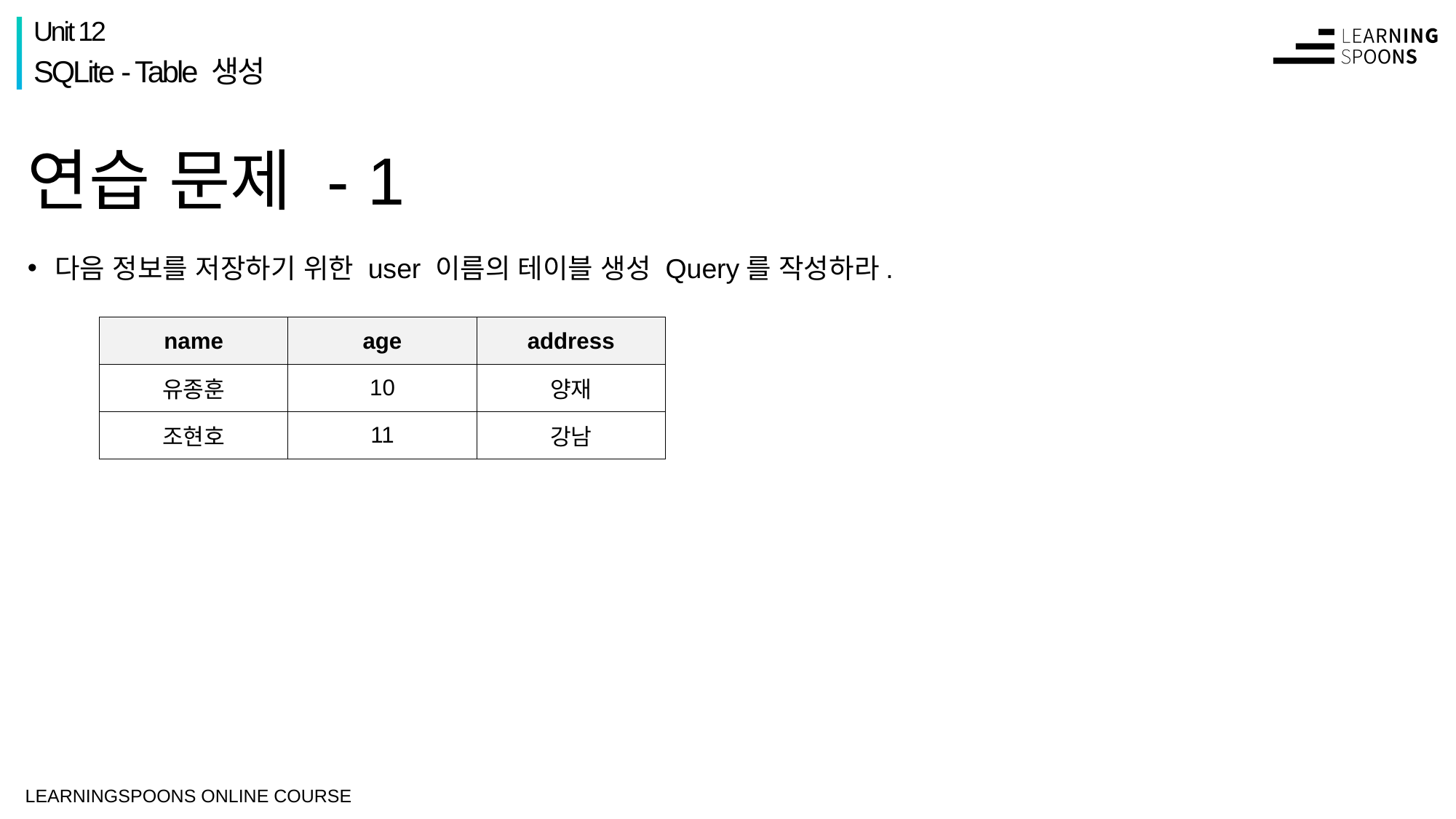

Unit 12
SQLite - Table 생성
# 연습 문제 - 1
다음 정보를 저장하기 위한 user 이름의 테이블 생성 Query를 작성하라.

| name | age | address |
| --- | --- | --- |
| 유종훈 | 10 | 양재 |
| 조현호 | 11 | 강남 |